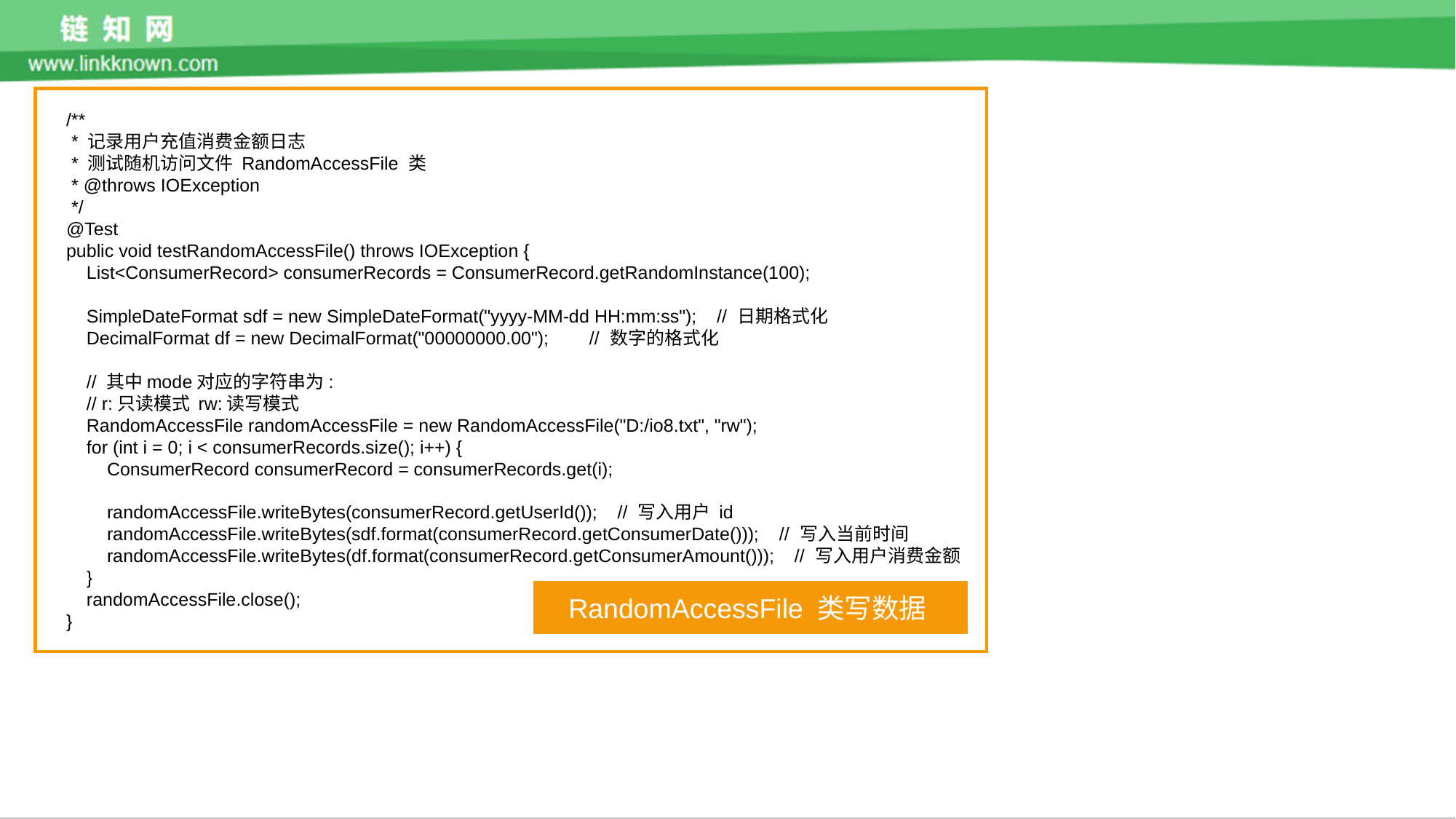

/**
     * 记录用户充值消费金额日志
     * 测试随机访问文件 RandomAccessFile 类
     * @throws IOException
     */
    @Test
    public void testRandomAccessFile() throws IOException {
        List<ConsumerRecord> consumerRecords = ConsumerRecord.getRandomInstance(100);

        SimpleDateFormat sdf = new SimpleDateFormat("yyyy-MM-dd HH:mm:ss");    // 日期格式化
        DecimalFormat df = new DecimalFormat("00000000.00");        // 数字的格式化

        // 其中mode对应的字符串为:
        // r:只读模式 rw:读写模式
        RandomAccessFile randomAccessFile = new RandomAccessFile("D:/io8.txt", "rw");
        for (int i = 0; i < consumerRecords.size(); i++) {
            ConsumerRecord consumerRecord = consumerRecords.get(i);

            randomAccessFile.writeBytes(consumerRecord.getUserId());    // 写入用户 id
            randomAccessFile.writeBytes(sdf.format(consumerRecord.getConsumerDate()));    // 写入当前时间
            randomAccessFile.writeBytes(df.format(consumerRecord.getConsumerAmount()));    // 写入用户消费金额
        }
        randomAccessFile.close();
    }
RandomAccessFile 类写数据